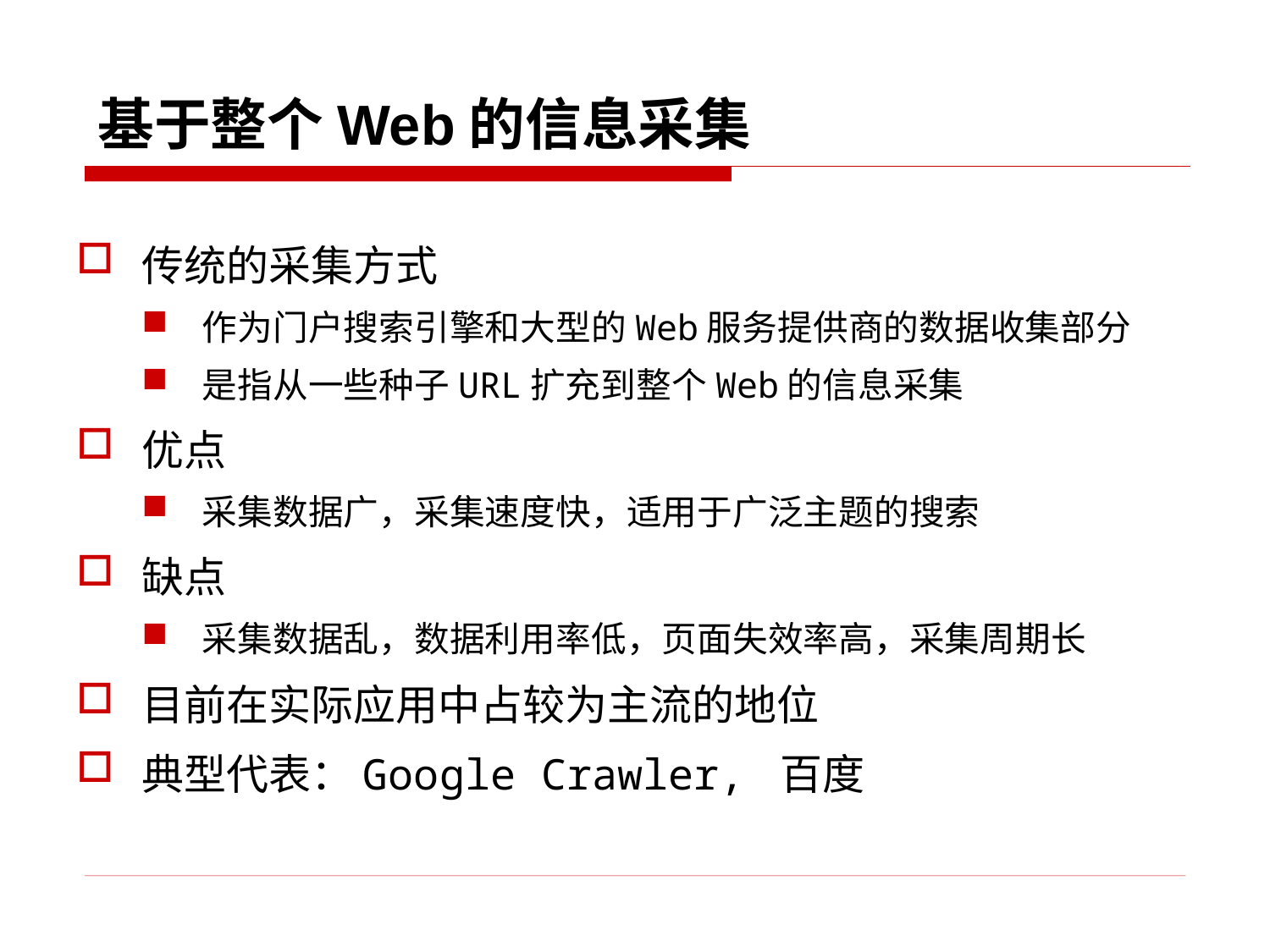

基于整个Web的信息采集
传统的采集方式
作为门户搜索引擎和大型的Web服务提供商的数据收集部分
是指从一些种子URL扩充到整个Web的信息采集
优点
采集数据广，采集速度快，适用于广泛主题的搜索
缺点
采集数据乱，数据利用率低，页面失效率高，采集周期长
目前在实际应用中占较为主流的地位
典型代表：Google Crawler, 百度
19